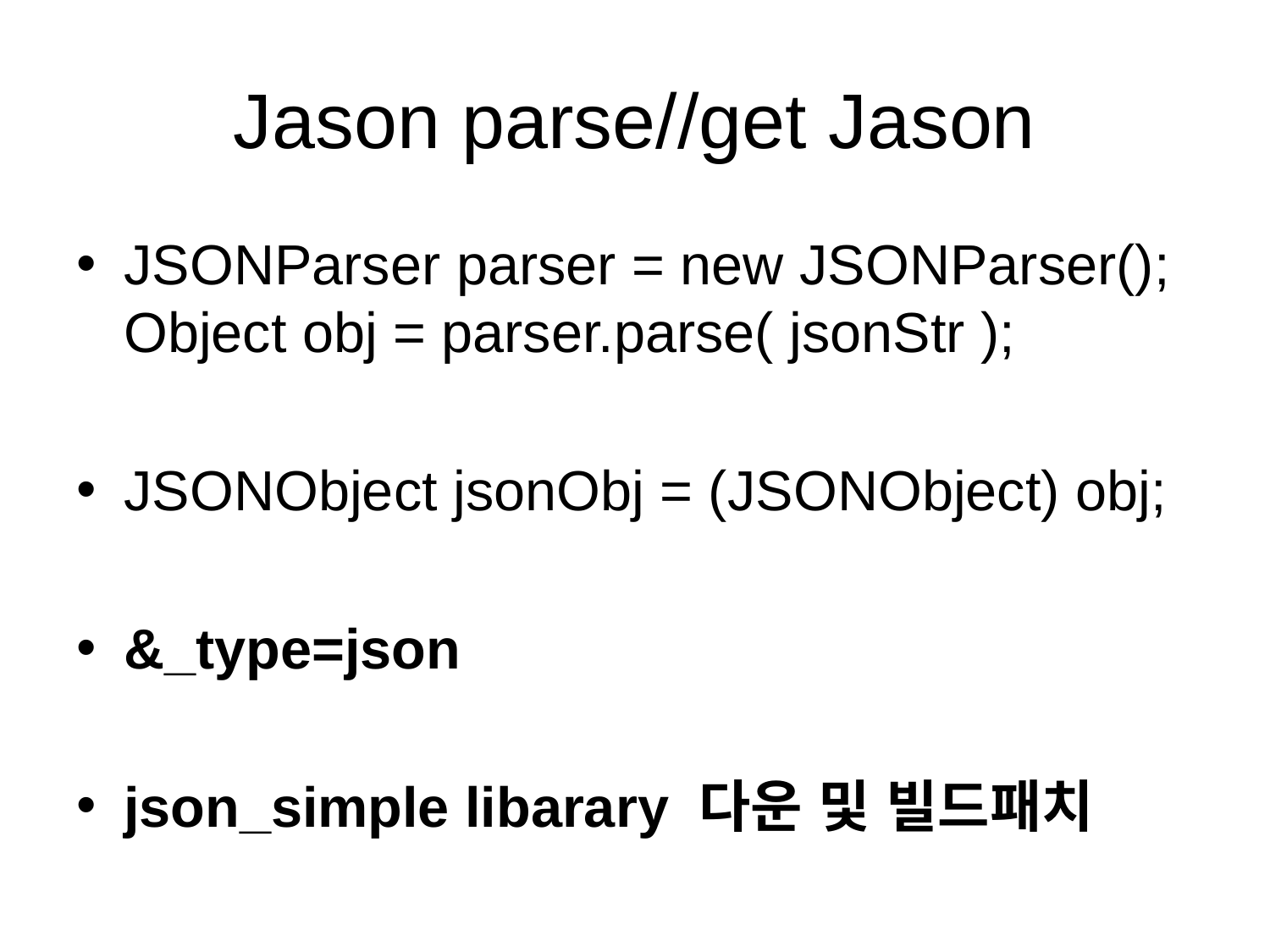

# Jason parse//get Jason
JSONParser parser = new JSONParser();
Object obj = parser.parse( jsonStr );

JSONObject jsonObj = (JSONObject) obj;

&_type=json

json_simple libarary 다운 및 빌드패치